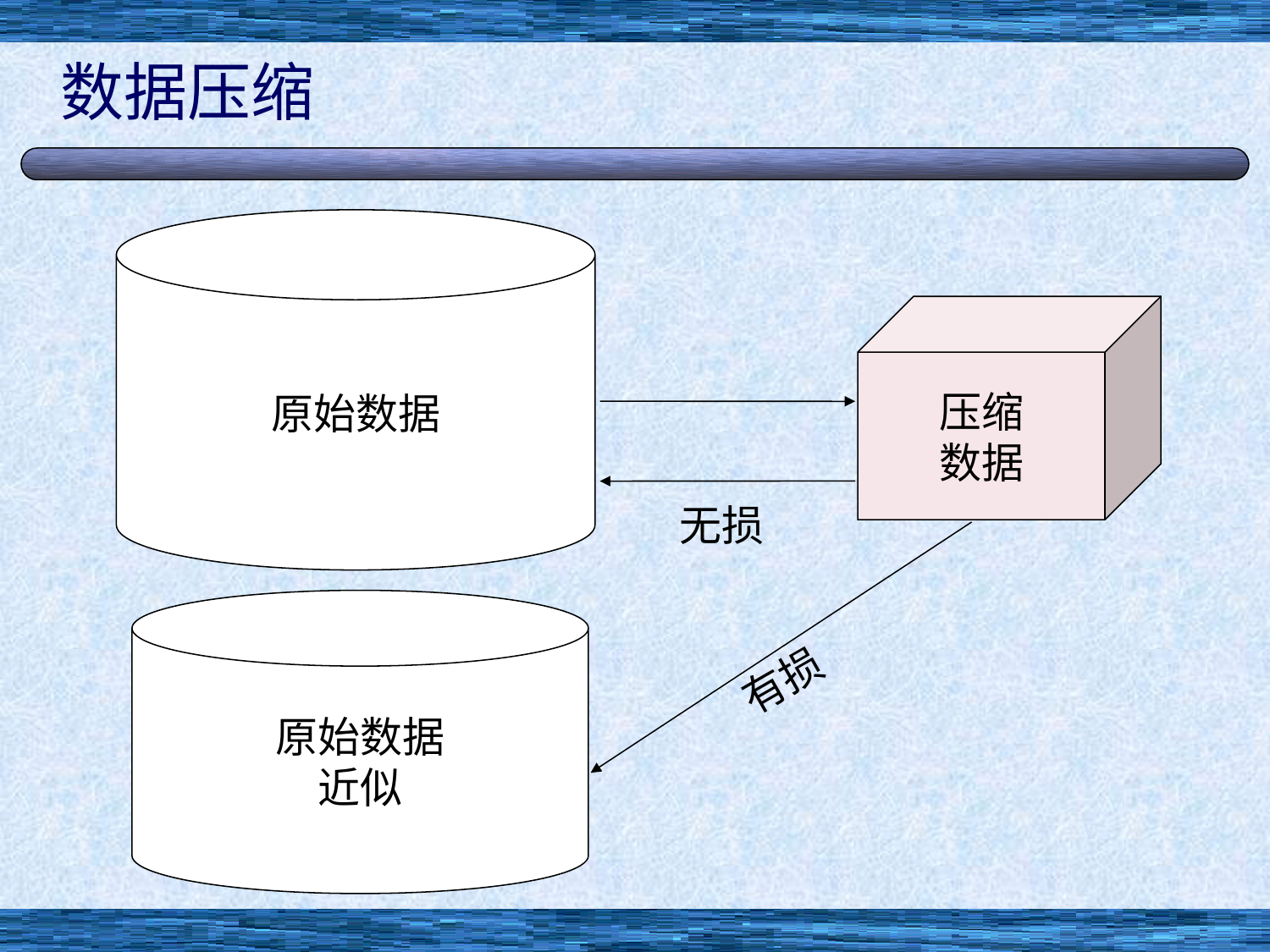

# 数据压缩
原始数据
压缩
数据

无损

原始数据
近似
有损